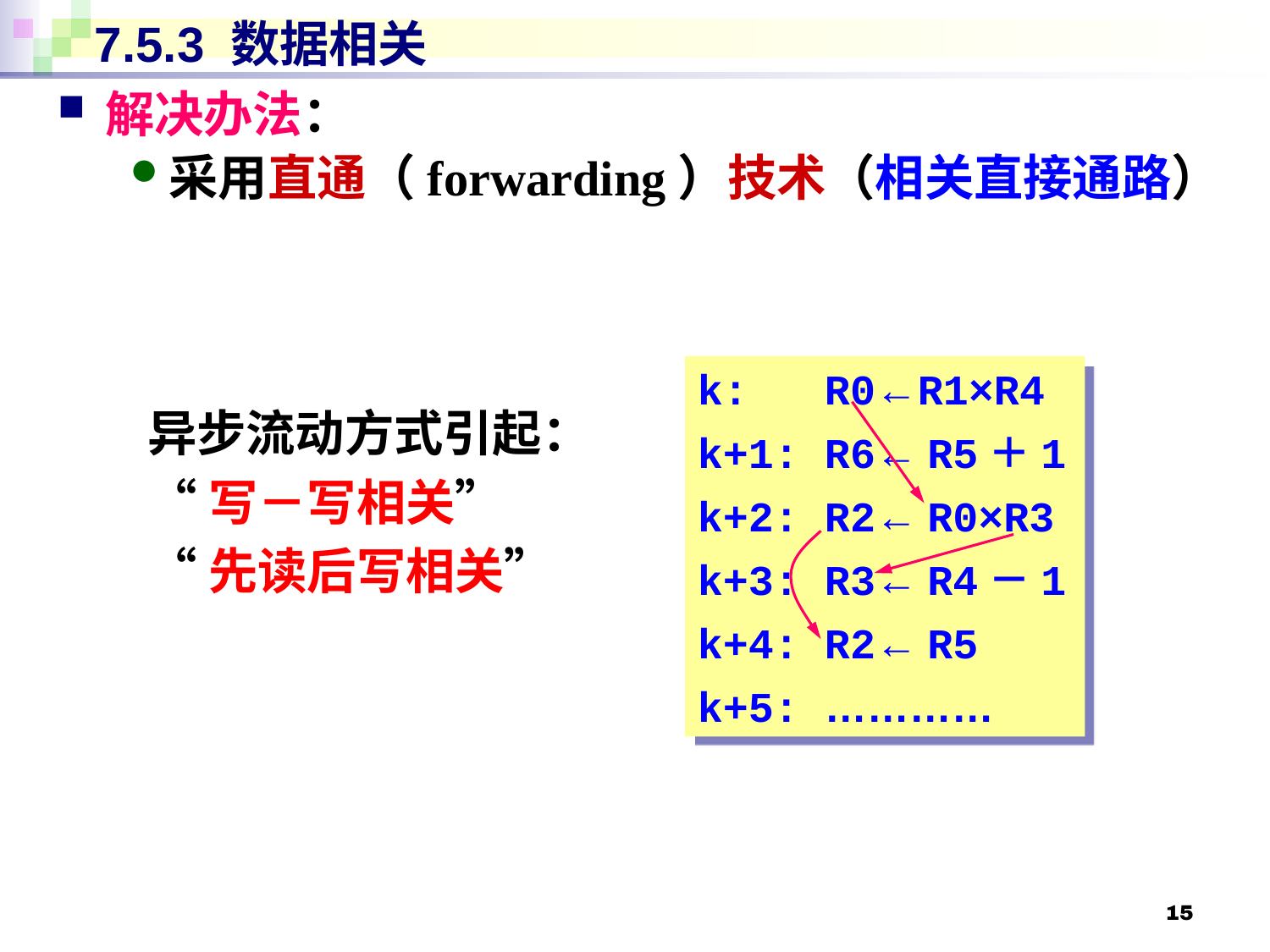

# 7.5.3 数据相关
解决办法：
采用直通（forwarding）技术（相关直接通路）
k:   R0←R1×R4
k+1: R6← R5＋1
k+2: R2← R0×R3
k+3: R3← R4－1
k+4: R2← R5
k+5: …………
异步流动方式引起：
“写－写相关”
“先读后写相关”

15